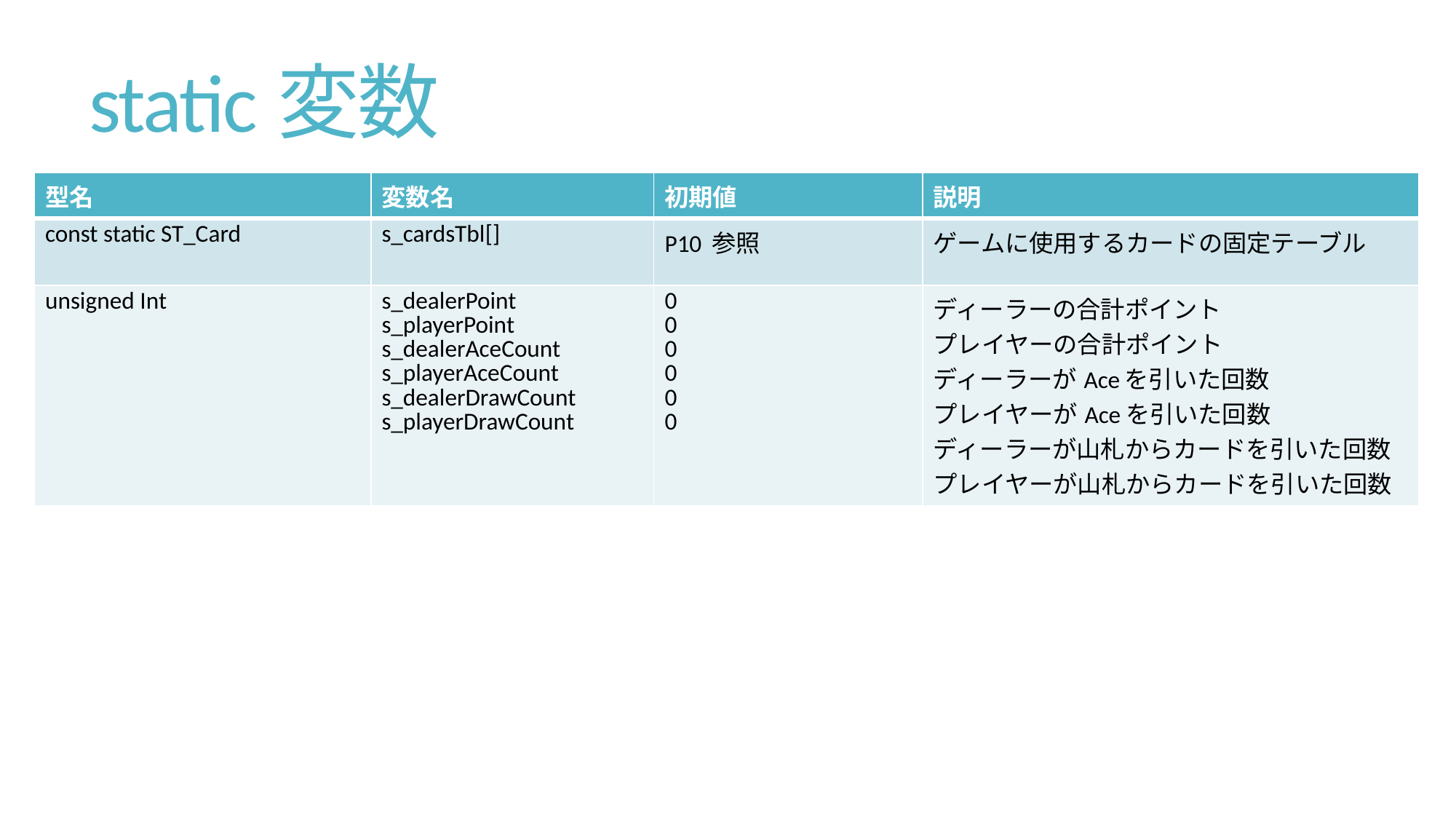

static変数
| 型名 | 変数名 | 初期値 | 説明 |
| --- | --- | --- | --- |
| const static ST\_Card | s\_cardsTbl[] | P10 参照 | ゲームに使用するカードの固定テーブル |
| unsigned Int | s\_dealerPoint s\_playerPoint s\_dealerAceCount s\_playerAceCount s\_dealerDrawCount s\_playerDrawCount | 0 0 0 0 0 0 | ディーラーの合計ポイント プレイヤーの合計ポイント ディーラーがAceを引いた回数 プレイヤーがAceを引いた回数 ディーラーが山札からカードを引いた回数 プレイヤーが山札からカードを引いた回数 |